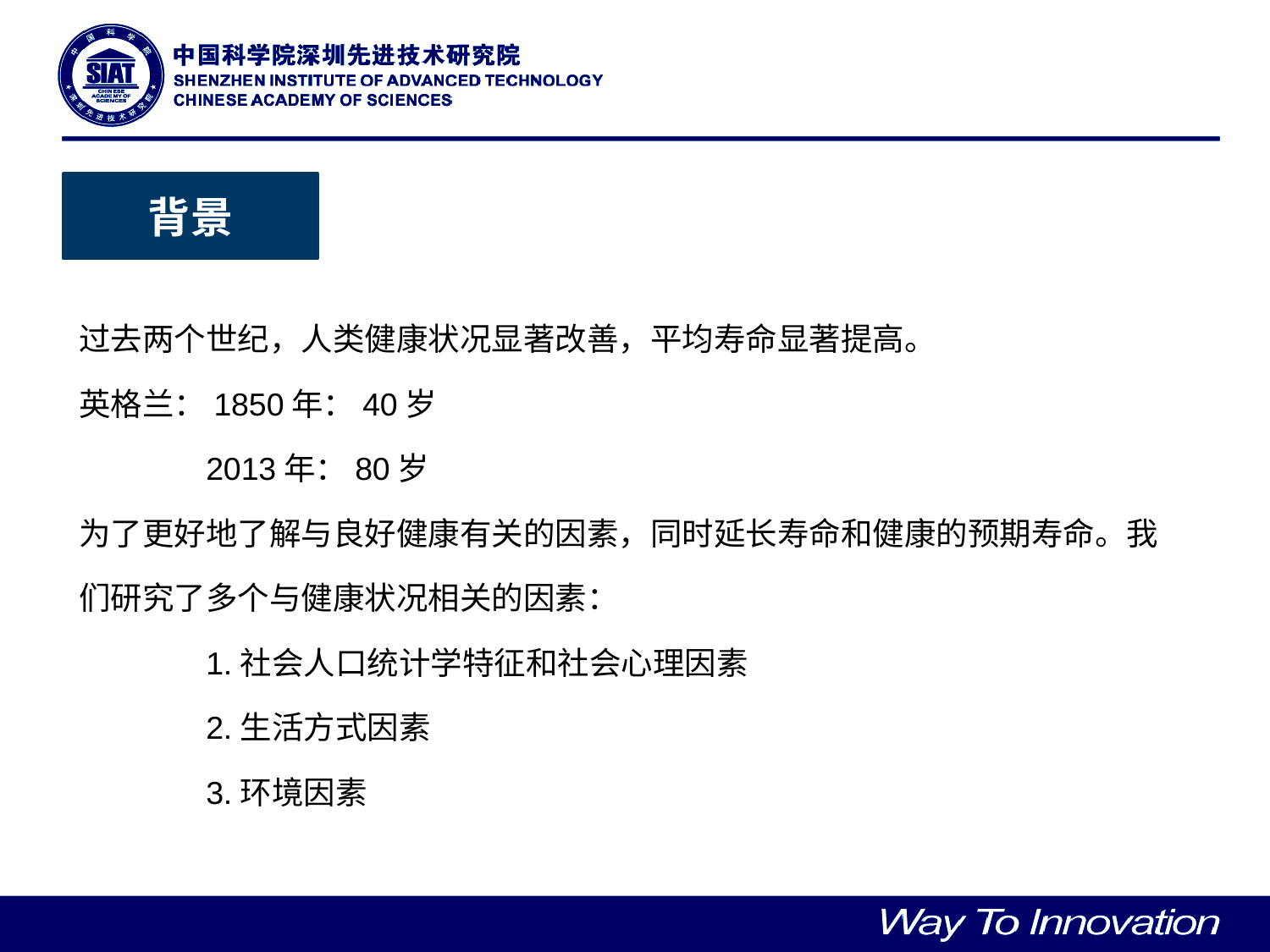

背景
过去两个世纪，人类健康状况显著改善，平均寿命显著提高。
英格兰：1850年：40岁
	2013年：80岁
为了更好地了解与良好健康有关的因素，同时延长寿命和健康的预期寿命。我们研究了多个与健康状况相关的因素：
	1.社会人口统计学特征和社会心理因素
	2.生活方式因素
	3.环境因素